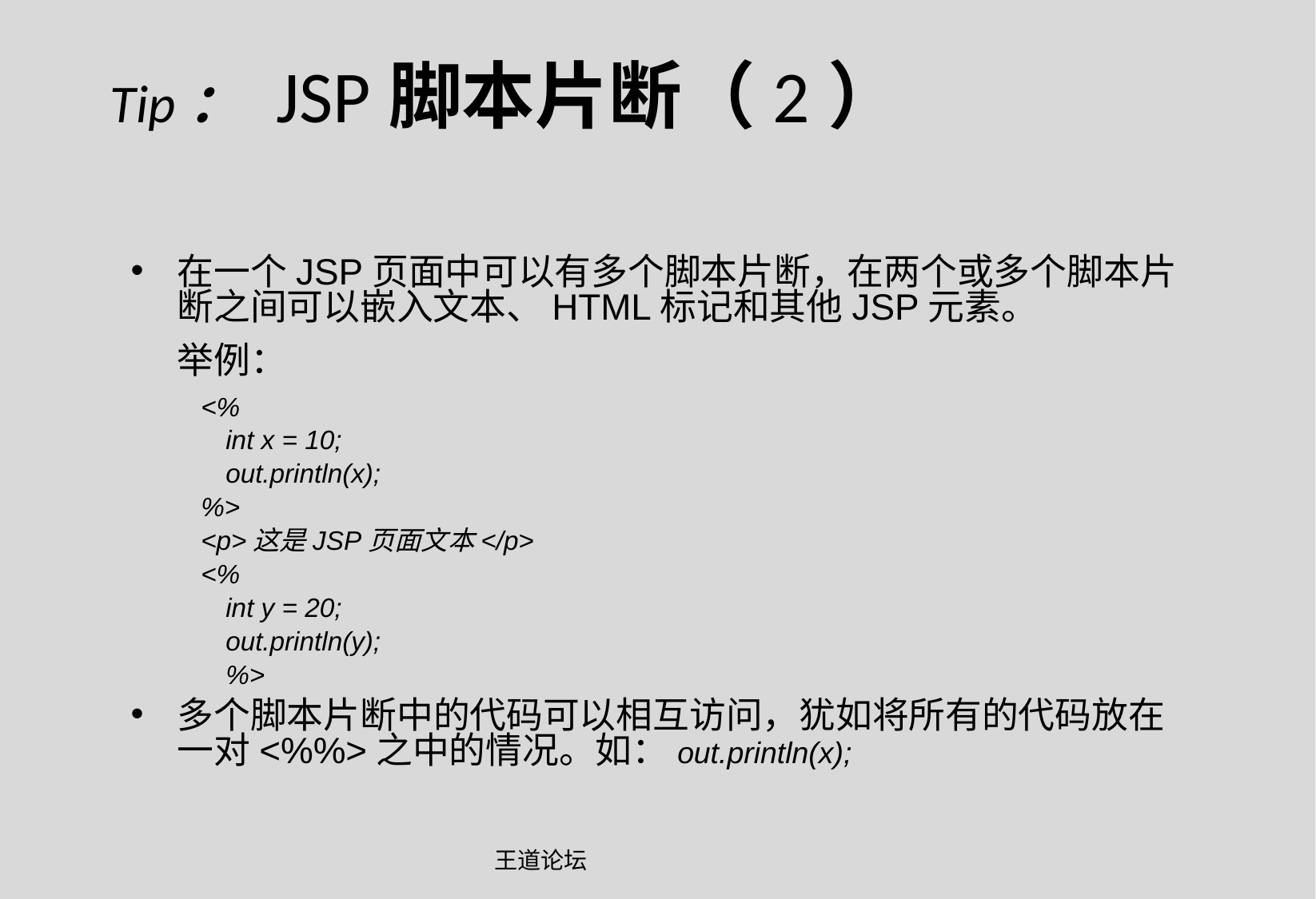

Tip： JSP脚本片断（2）
在一个JSP页面中可以有多个脚本片断，在两个或多个脚本片断之间可以嵌入文本、HTML标记和其他JSP元素。
	举例：
<%
	int x = 10;
	out.println(x);
%>
<p>这是JSP页面文本</p>
<%
	int y = 20;
	out.println(y);
	%>
多个脚本片断中的代码可以相互访问，犹如将所有的代码放在一对<%%>之中的情况。如：out.println(x);
王道论坛